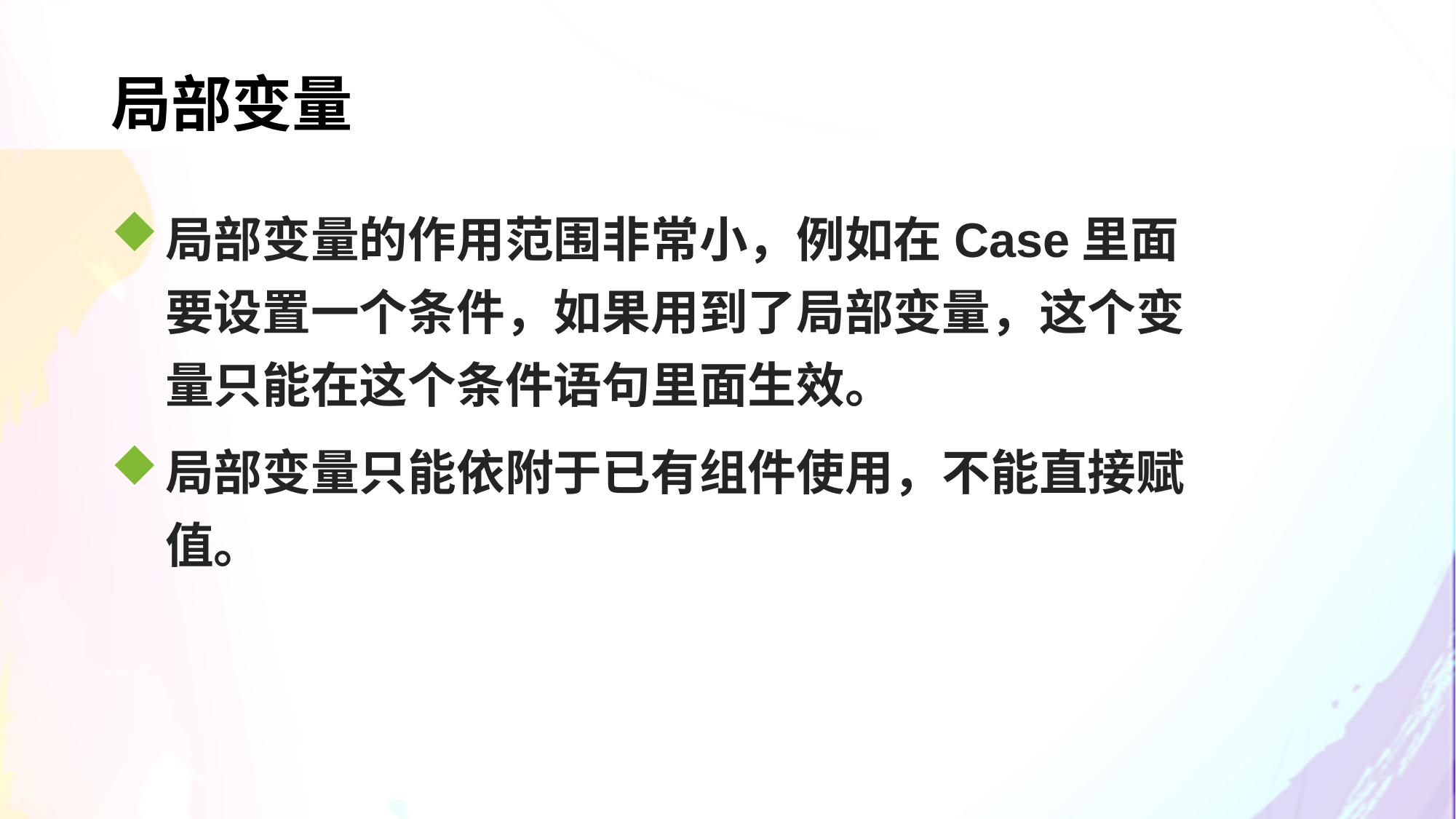

# 局部变量
局部变量的作用范围非常小，例如在Case里面要设置一个条件，如果用到了局部变量，这个变量只能在这个条件语句里面生效。
局部变量只能依附于已有组件使用，不能直接赋值。